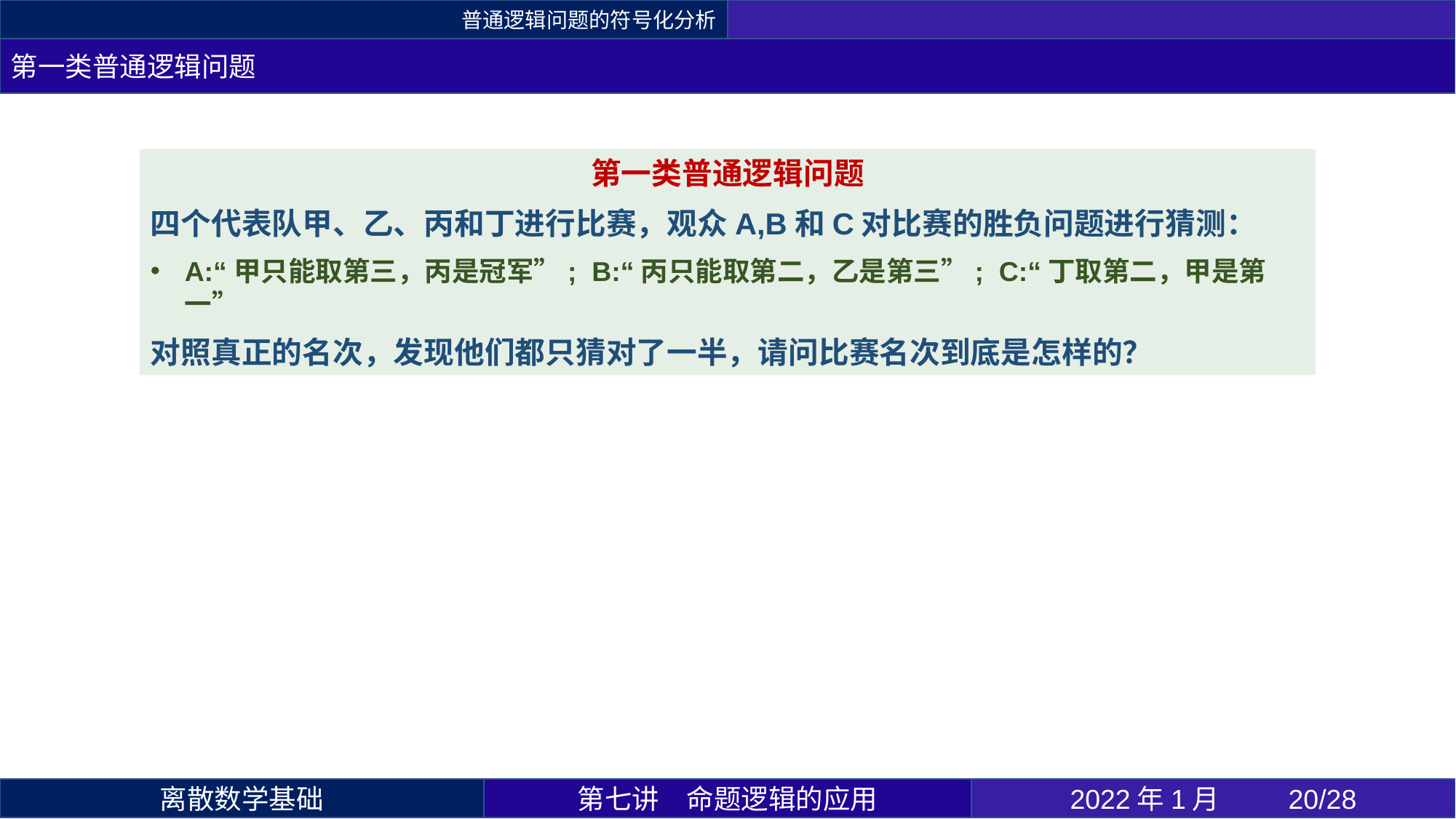

普通逻辑问题的符号化分析
第一类普通逻辑问题
第一类普通逻辑问题
四个代表队甲、乙、丙和丁进行比赛，观众A,B和C对比赛的胜负问题进行猜测：
A:“甲只能取第三，丙是冠军”;  B:“丙只能取第二，乙是第三”;  C:“丁取第二，甲是第一”
对照真正的名次，发现他们都只猜对了一半，请问比赛名次到底是怎样的？
第七讲	命题逻辑的应用
2022年1月 	20/28
离散数学基础